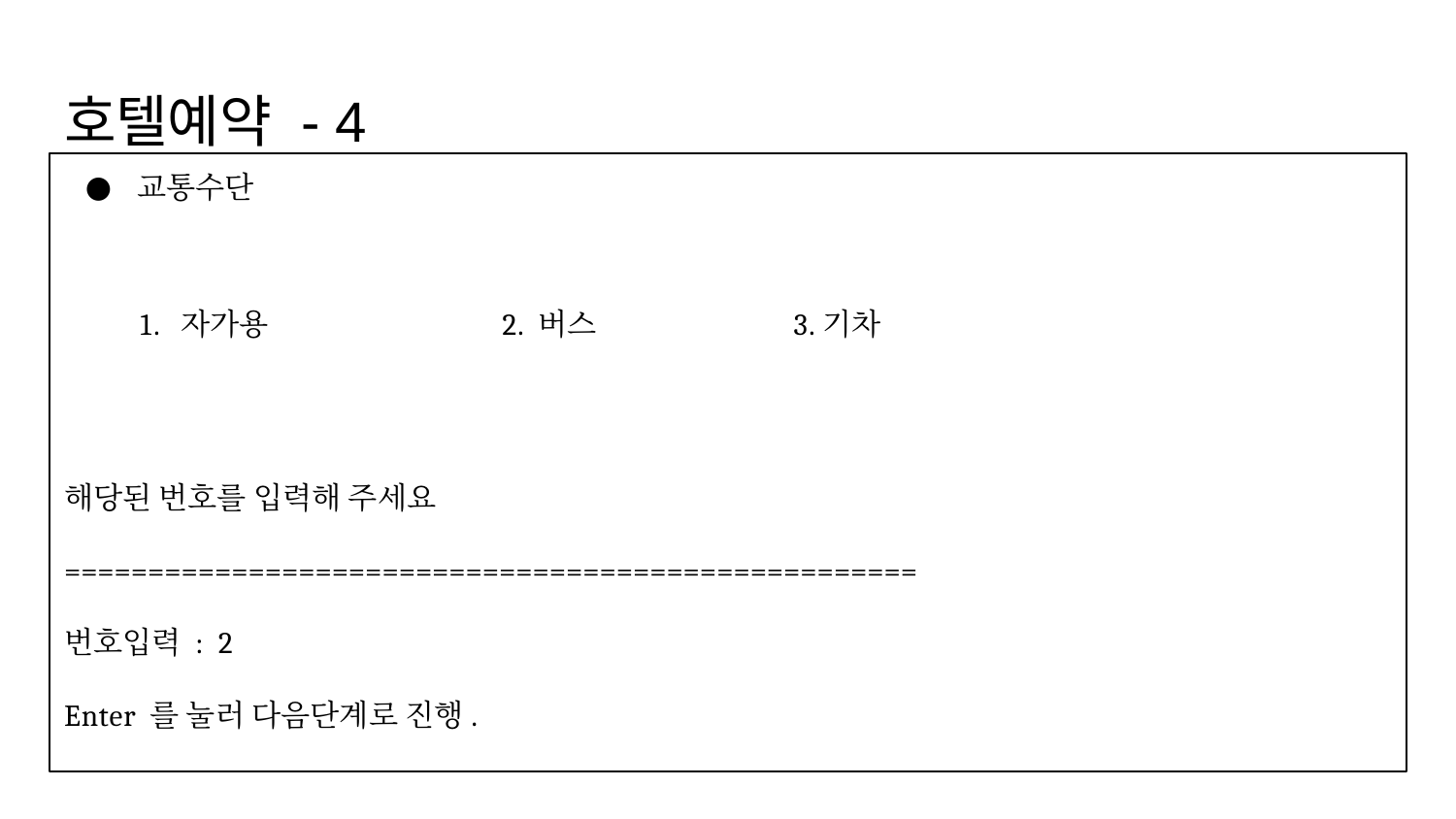

# 호텔예약 - 4
교통수단

1.  자가용		2. 버스 		3.기차

해당된 번호를 입력해 주세요

===================================================

번호입력 :  2

Enter 를 눌러 다음단계로 진행.